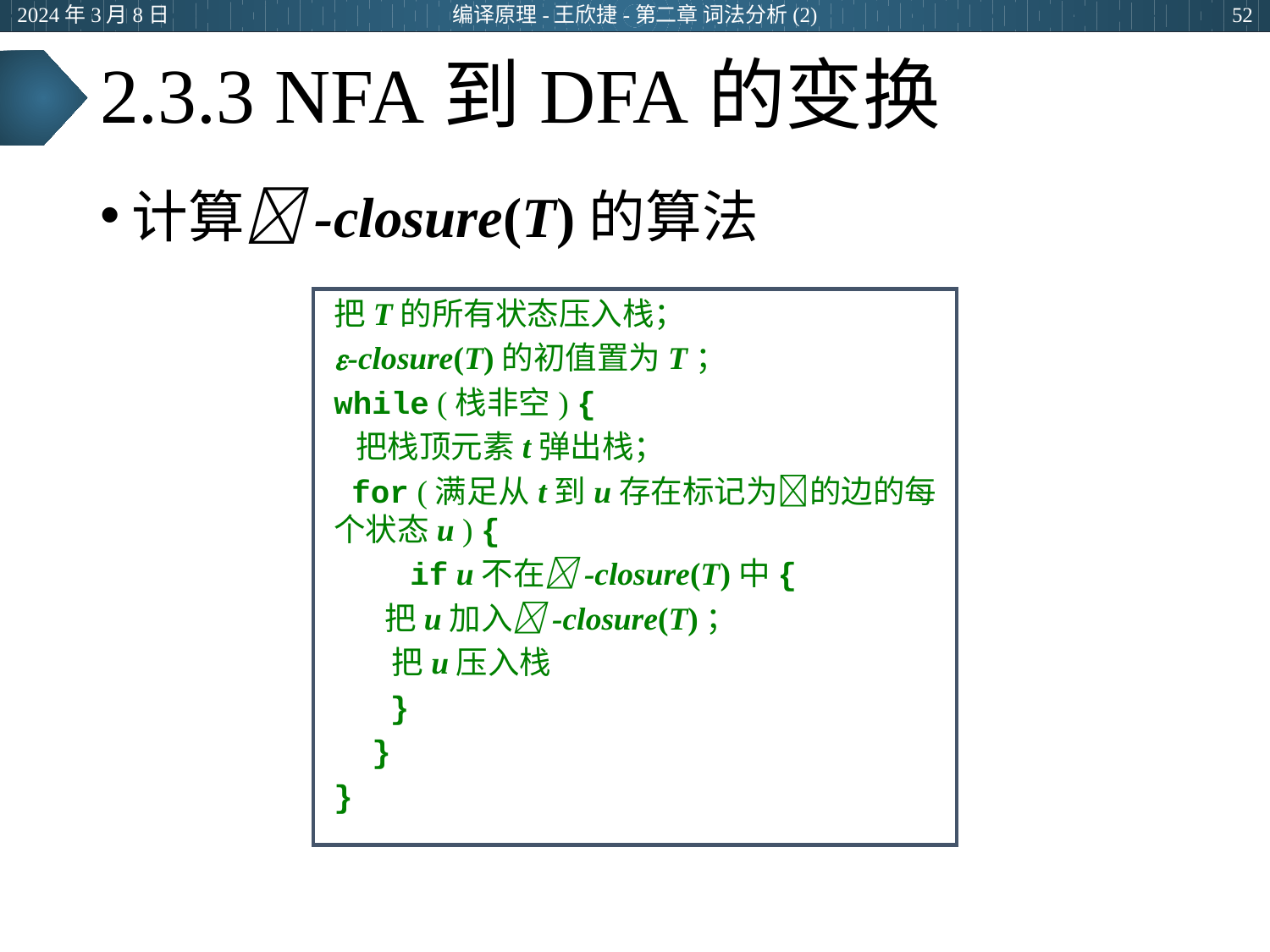

2024年3月8日
编译原理-王欣捷-第二章 词法分析(2)
52
# 2.3.3 NFA到DFA的变换
计算ε-closure(T)的算法

把T的所有状态压入栈；
ε-closure(T)的初值置为T；
while (栈非空) {
  把栈顶元素t弹出栈；
  for (满足从t到u存在标记为ε的边的每个状态u ) {
    if u不在ε-closure(T)中{
      把u加入ε-closure(T)；
       把u压入栈
       }
  }
}